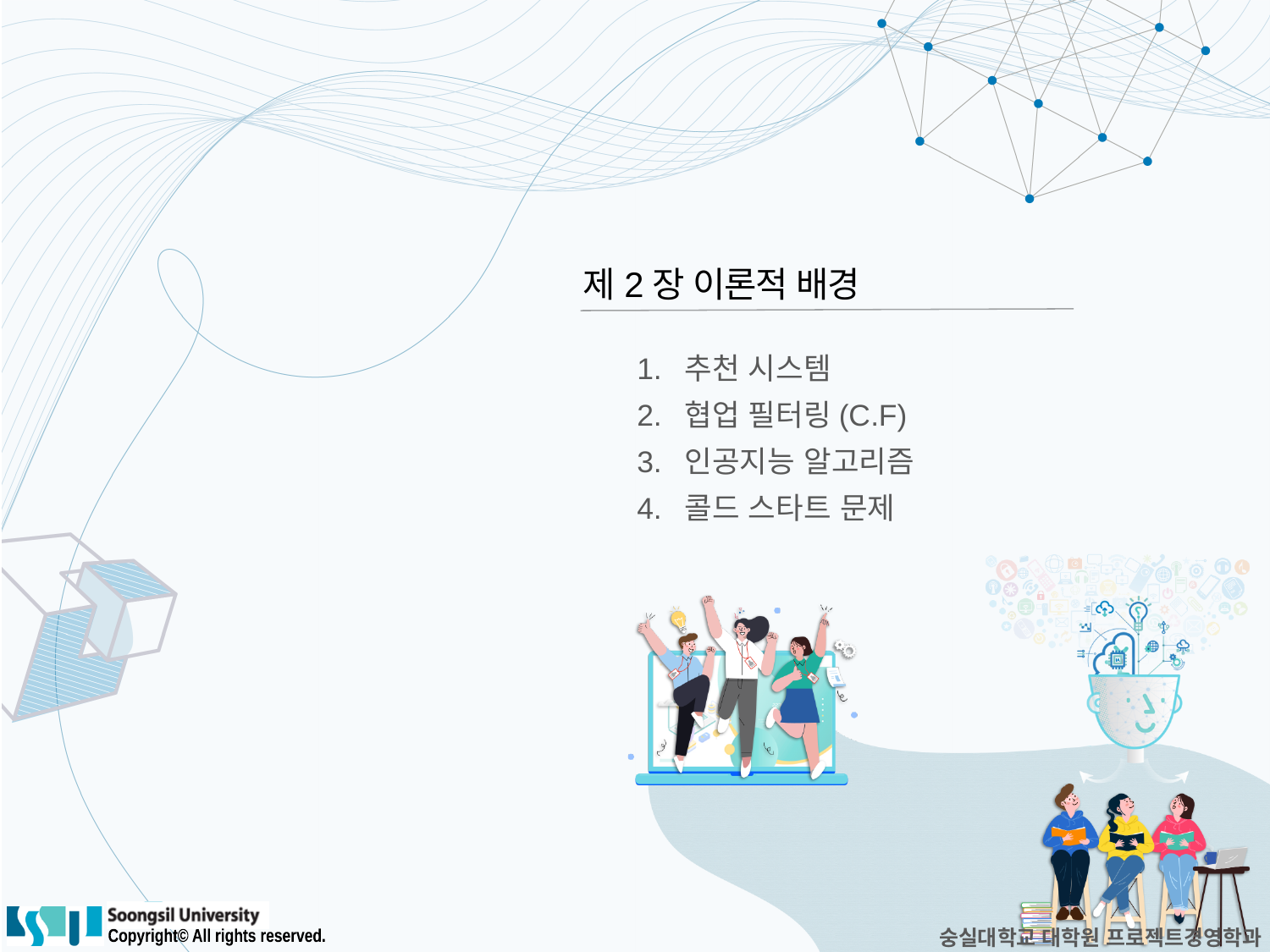

제2장 이론적 배경
추천 시스템
협업 필터링(C.F)
인공지능 알고리즘
콜드 스타트 문제